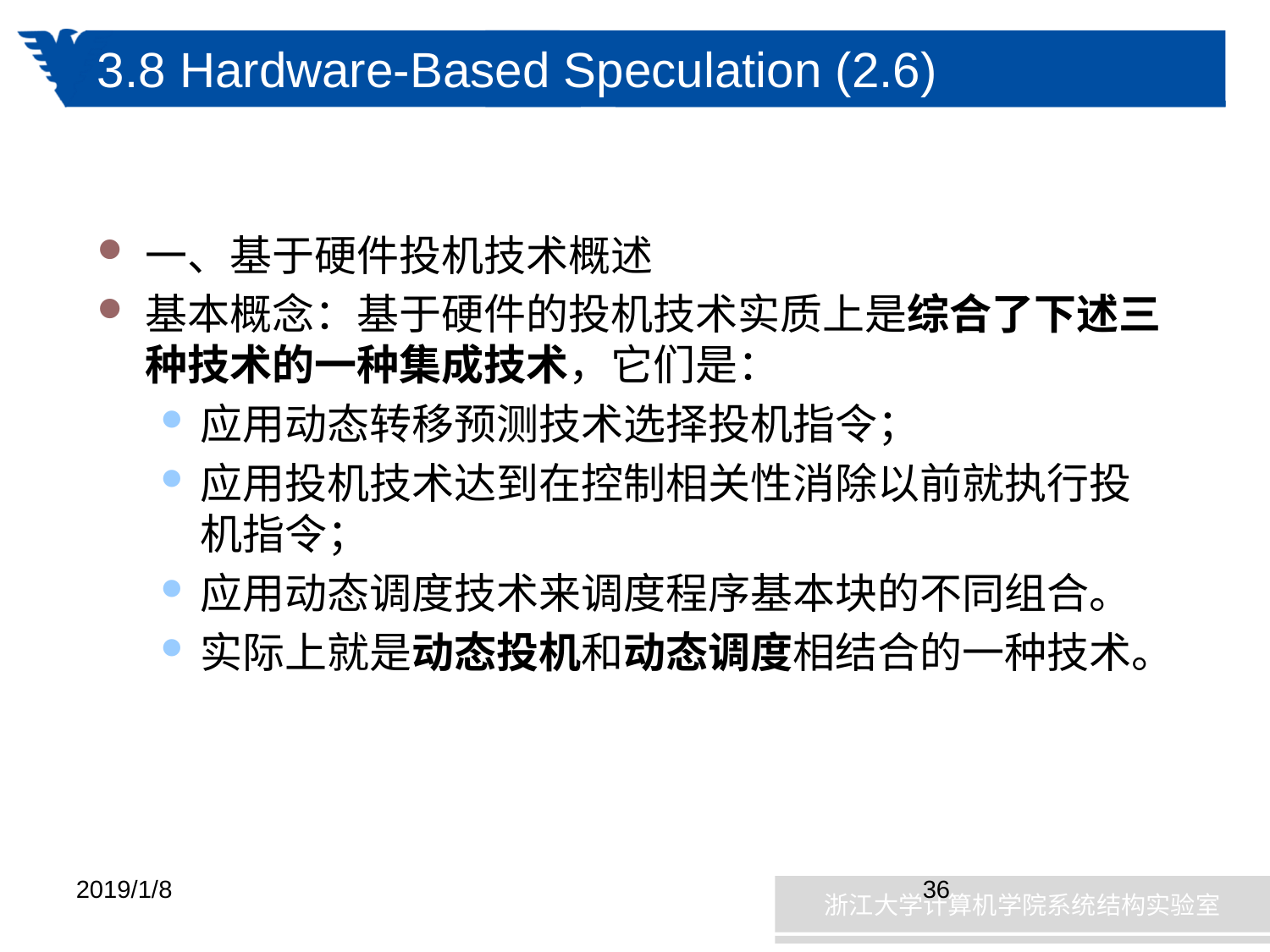

# 3.8 Hardware-Based Speculation (2.6)
一、基于硬件投机技术概述
基本概念：基于硬件的投机技术实质上是综合了下述三种技术的一种集成技术，它们是：
应用动态转移预测技术选择投机指令；
应用投机技术达到在控制相关性消除以前就执行投机指令；
应用动态调度技术来调度程序基本块的不同组合。
实际上就是动态投机和动态调度相结合的一种技术。
2019/1/8
36